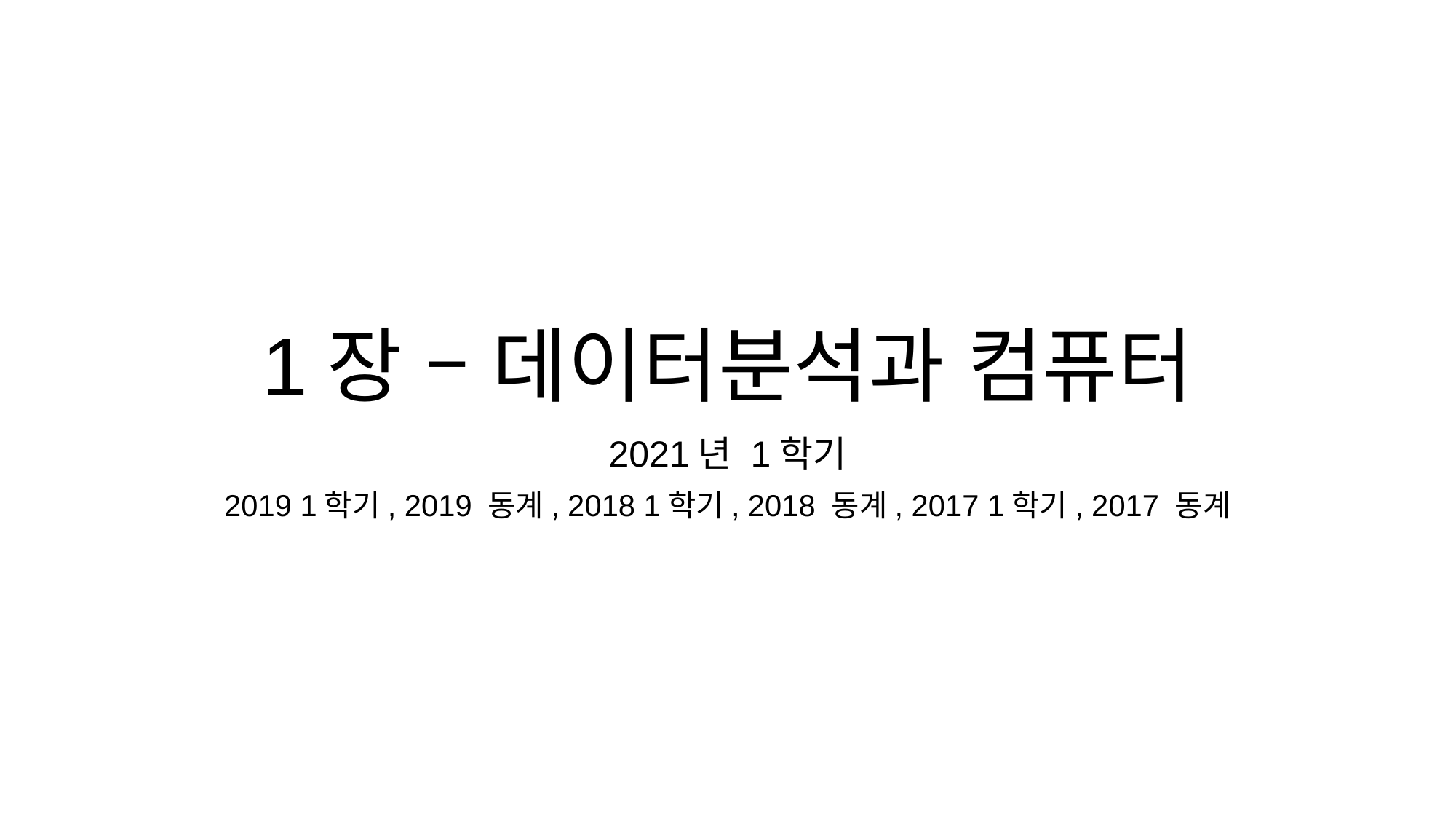

# 1장 – 데이터분석과 컴퓨터
2021년 1학기
2019 1학기, 2019 동계, 2018 1학기, 2018 동계, 2017 1학기, 2017 동계